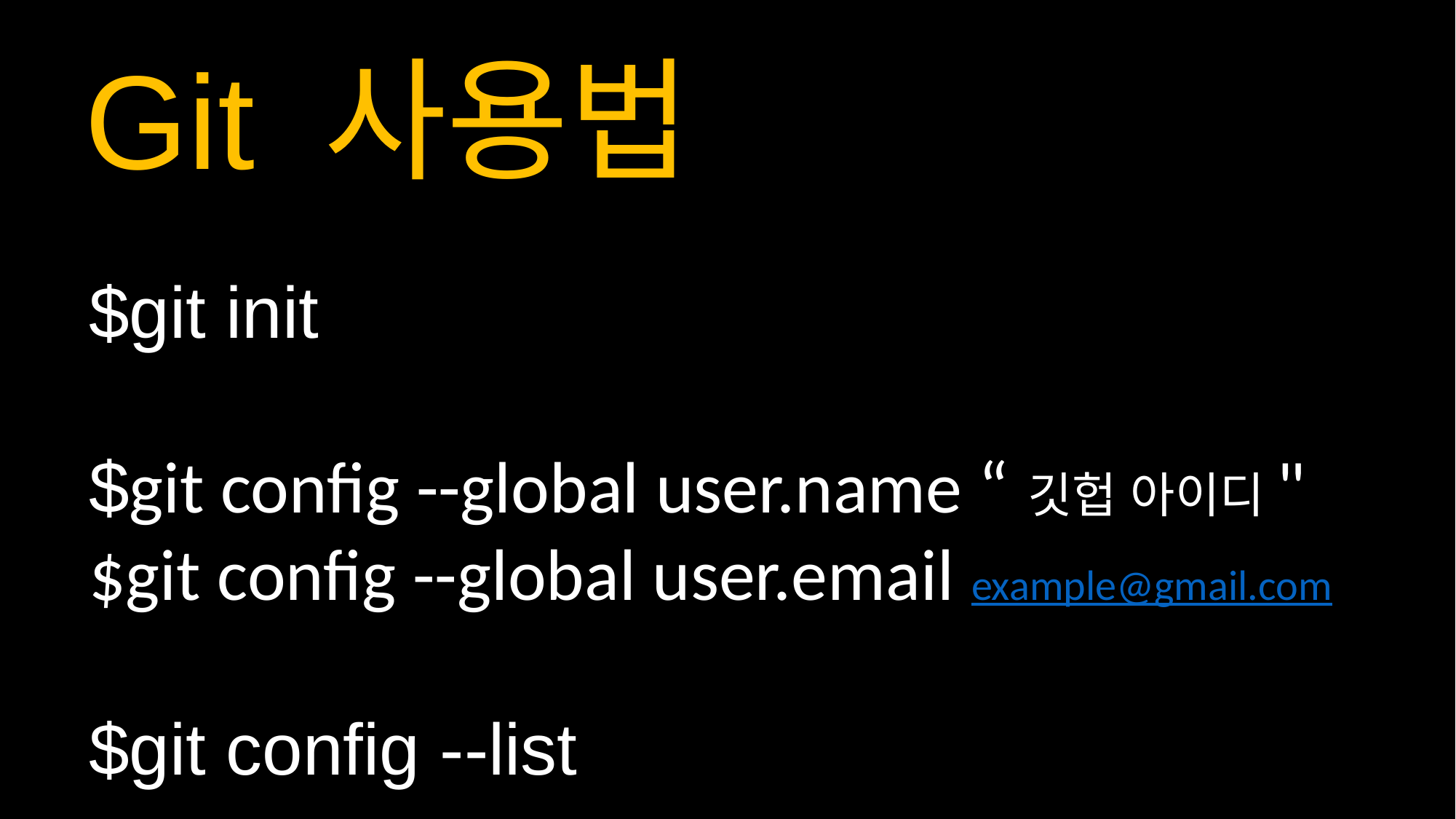

Git 사용법
$git init

$git config --global user.name “깃헙 아이디"
$git config --global user.email example@gmail.com

$git config --list